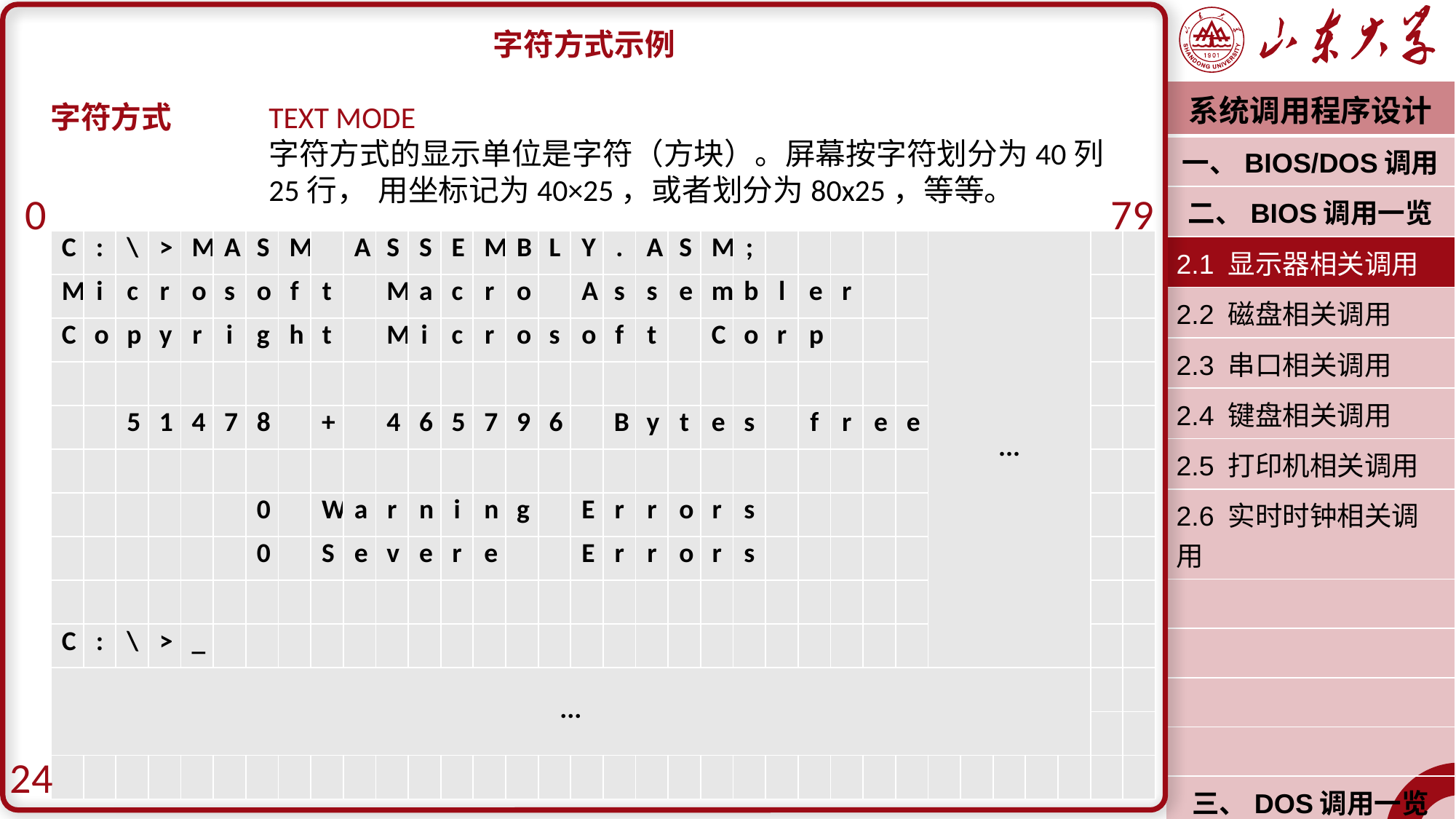

字符方式示例

字符方式	TEXT MODE
		字符方式的显示单位是字符（方块）。屏幕按字符划分为40列		25行，	用坐标记为40×25，或者划分为80x25，等等。
| 系统调用程序设计 |
| --- |
| 一、BIOS/DOS调用 |
| 二、BIOS调用一览 |
| 2.1 显示器相关调用 |
| 2.2 磁盘相关调用 |
| 2.3 串口相关调用 |
| 2.4 键盘相关调用 |
| 2.5 打印机相关调用 |
| 2.6 实时时钟相关调用 |
|  |
|  |
|  |
|  |
| 三、DOS调用一览 |
| 潘润宇 2022.10 |
0
79
| C | : | \ | > | M | A | S | M |  | A | S | S | E | M | B | L | Y | . | A | S | M | ; |  |  |  |  |  | ... |  |  |  |  |  |  |
| --- | --- | --- | --- | --- | --- | --- | --- | --- | --- | --- | --- | --- | --- | --- | --- | --- | --- | --- | --- | --- | --- | --- | --- | --- | --- | --- | --- | --- | --- | --- | --- | --- | --- |
| M | i | c | r | o | s | o | f | t |  | M | a | c | r | o |  | A | s | s | e | m | b | l | e | r |  |  |  |  |  |  |  |  |  |
| C | o | p | y | r | i | g | h | t |  | M | i | c | r | o | s | o | f | t |  | C | o | r | p |  |  |  |  |  |  |  |  |  |  |
|  |  |  |  |  |  |  |  |  |  |  |  |  |  |  |  |  |  |  |  |  |  |  |  |  |  |  |  |  |  |  |  |  |  |
|  |  | 5 | 1 | 4 | 7 | 8 |  | + |  | 4 | 6 | 5 | 7 | 9 | 6 |  | B | y | t | e | s |  | f | r | e | e |  |  |  |  |  |  |  |
|  |  |  |  |  |  |  |  |  |  |  |  |  |  |  |  |  |  |  |  |  |  |  |  |  |  |  |  |  |  |  |  |  |  |
|  |  |  |  |  |  | 0 |  | W | a | r | n | i | n | g |  | E | r | r | o | r | s |  |  |  |  |  |  |  |  |  |  |  |  |
|  |  |  |  |  |  | 0 |  | S | e | v | e | r | e |  |  | E | r | r | o | r | s |  |  |  |  |  |  |  |  |  |  |  |  |
|  |  |  |  |  |  |  |  |  |  |  |  |  |  |  |  |  |  |  |  |  |  |  |  |  |  |  |  |  |  |  |  |  |  |
| C | : | \ | > | \_ |  |  |  |  |  |  |  |  |  |  |  |  |  |  |  |  |  |  |  |  |  |  |  |  |  |  |  |  |  |
| ... |  |  |  |  |  |  |  |  |  |  |  |  |  |  |  |  |  |  |  |  |  |  |  |  |  |  |  |  |  |  |  |  |  |
|  |  |  |  |  |  |  |  |  |  |  |  |  |  |  |  |  |  |  |  |  |  |  |  |  |  |  |  |  |  |  |  |  |  |
|  |  |  |  |  |  |  |  |  |  |  |  |  |  |  |  |  |  |  |  |  |  |  |  |  |  |  |  |  |  |  |  |  |  |
24